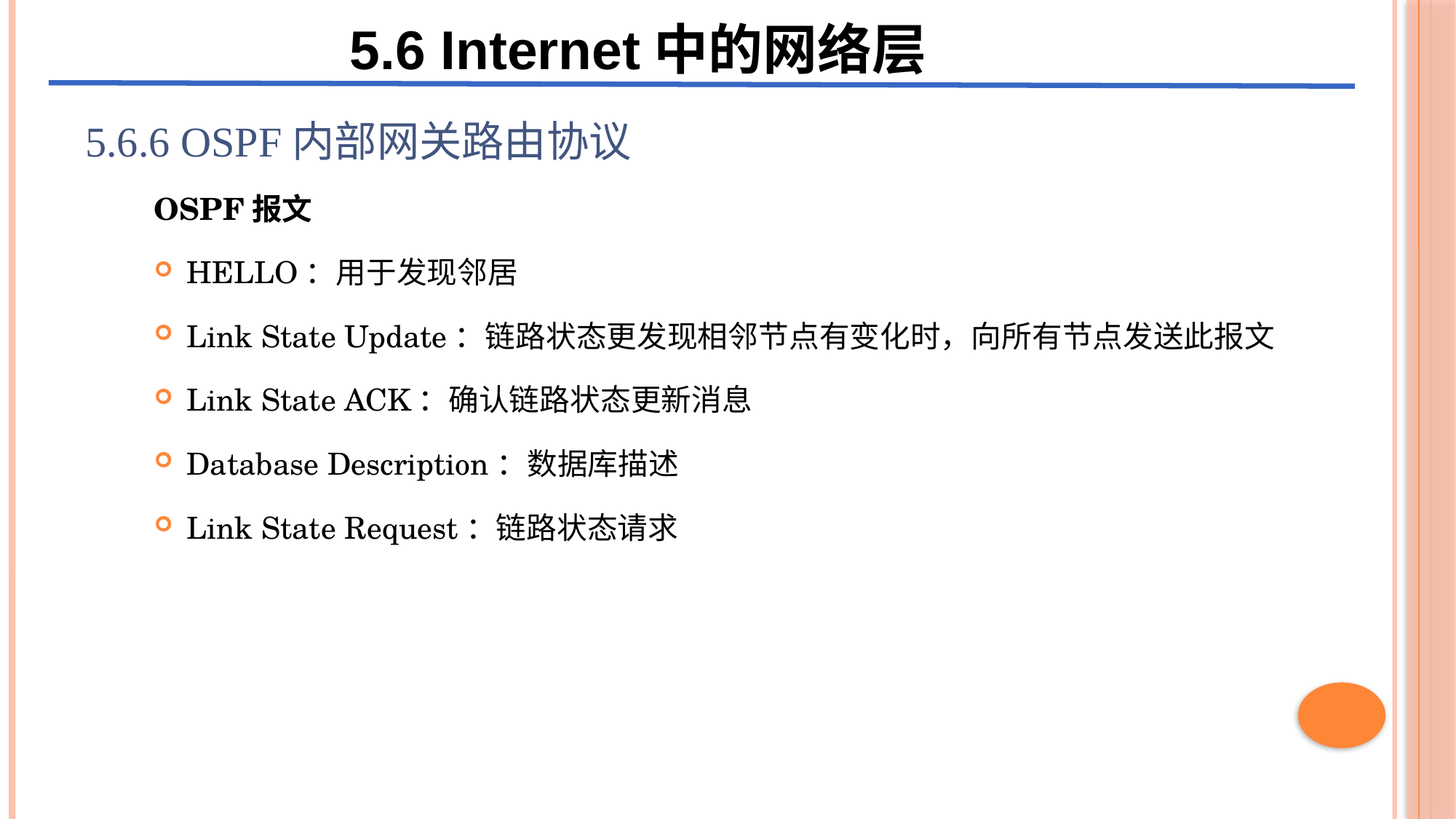

5.6 Internet中的网络层
5.6.6 OSPF内部网关路由协议
OSPF报文
HELLO：用于发现邻居
Link State Update：链路状态更发现相邻节点有变化时，向所有节点发送此报文
Link State ACK：确认链路状态更新消息
Database Description：数据库描述
Link State Request：链路状态请求